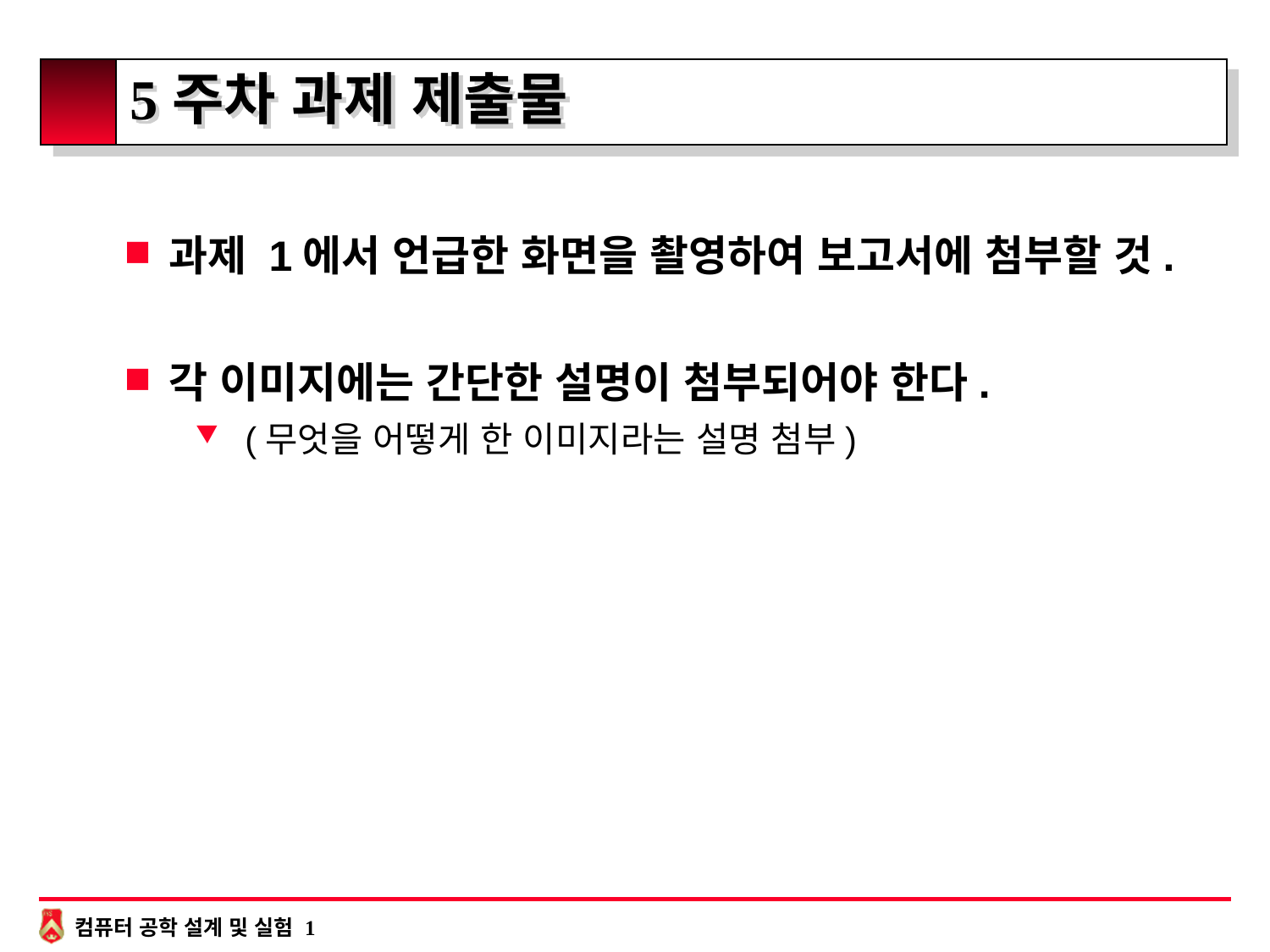

# 5주차 과제 제출물

과제 1에서 언급한 화면을 촬영하여 보고서에 첨부할 것.

각 이미지에는 간단한 설명이 첨부되어야 한다.
 (무엇을 어떻게 한 이미지라는 설명 첨부)